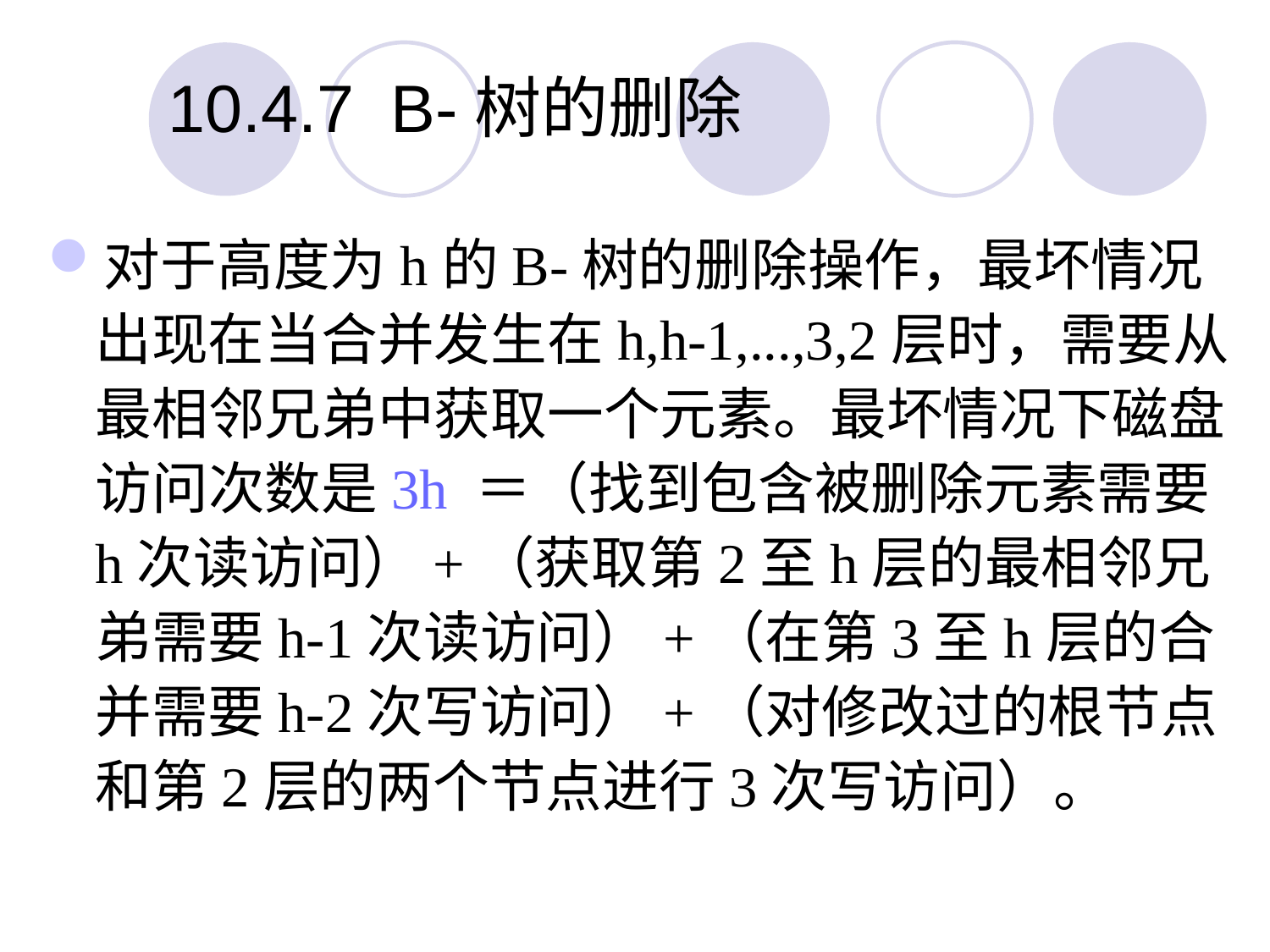

10.4.7  B-树的删除
72

对于高度为h的B-树的删除操作，最坏情况出现在当合并发生在h,h-1,...,3,2层时，需要从最相邻兄弟中获取一个元素。最坏情况下磁盘访问次数是3h ＝（找到包含被删除元素需要h次读访问）+（获取第2至h层的最相邻兄弟需要h-1次读访问）+（在第3至h层的合并需要h-2次写访问）+（对修改过的根节点和第2层的两个节点进行3次写访问）。